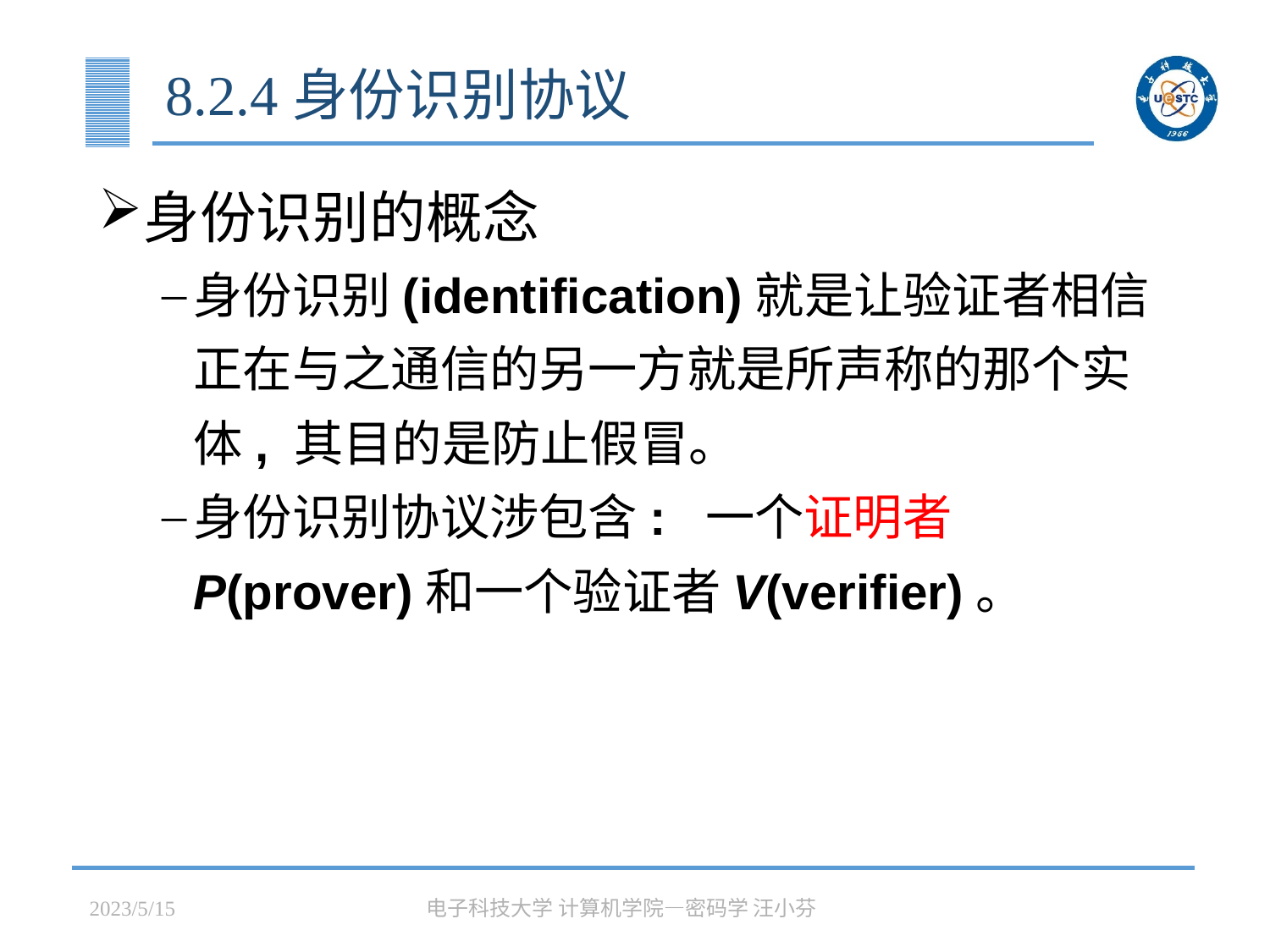

# 8.2.4身份识别协议
身份识别的概念
身份识别(identification)就是让验证者相信正在与之通信的另一方就是所声称的那个实体, 其目的是防止假冒。
身份识别协议涉包含:  一个证明者P(prover)和一个验证者V(verifier)。

2023/5/15
电子科技大学 计算机学院—密码学 汪小芬